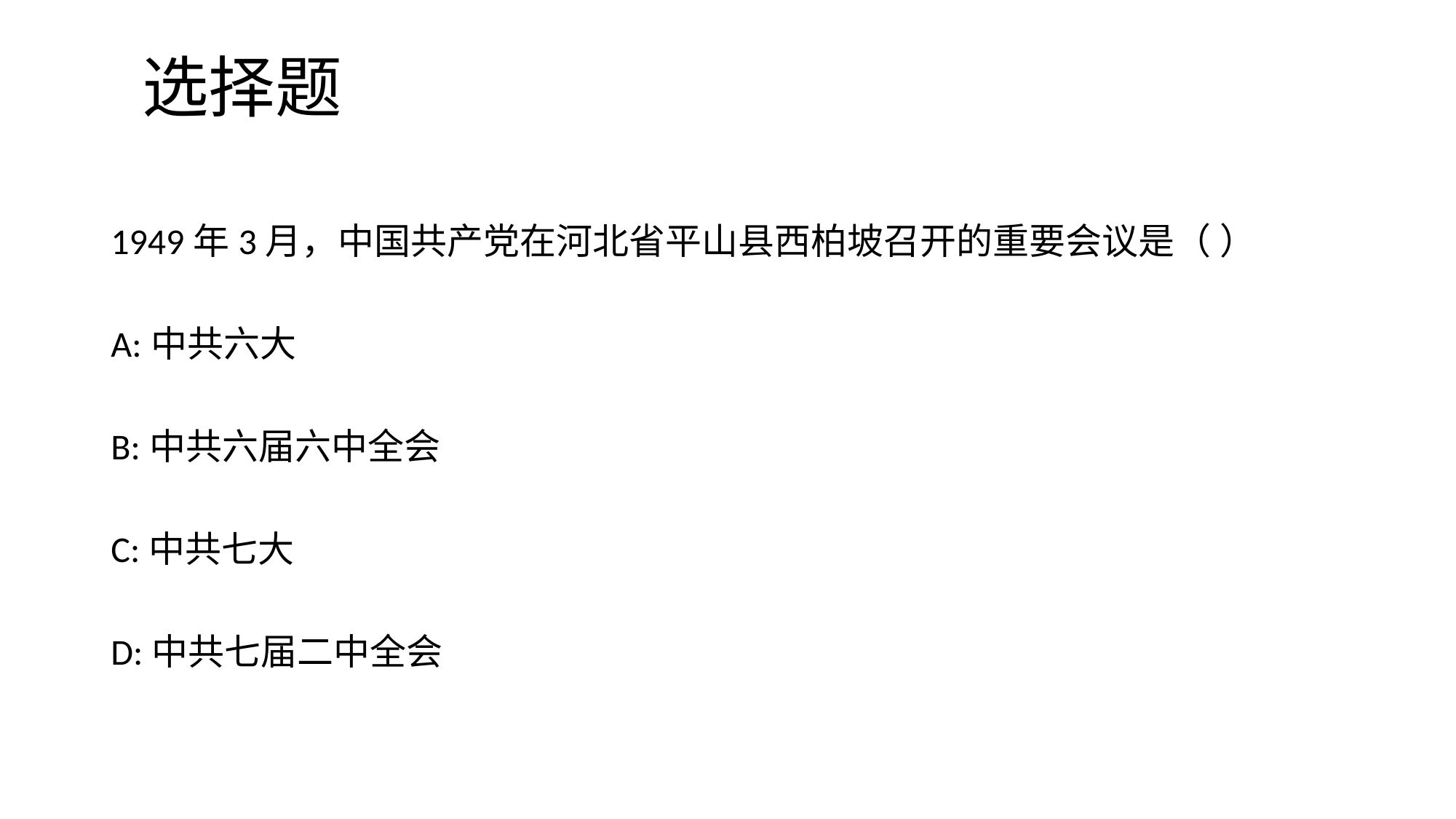

# 选择题
1949年3月，中国共产党在河北省平山县西柏坡召开的重要会议是（ ）
A:中共六大
B:中共六届六中全会
C:中共七大
D:中共七届二中全会